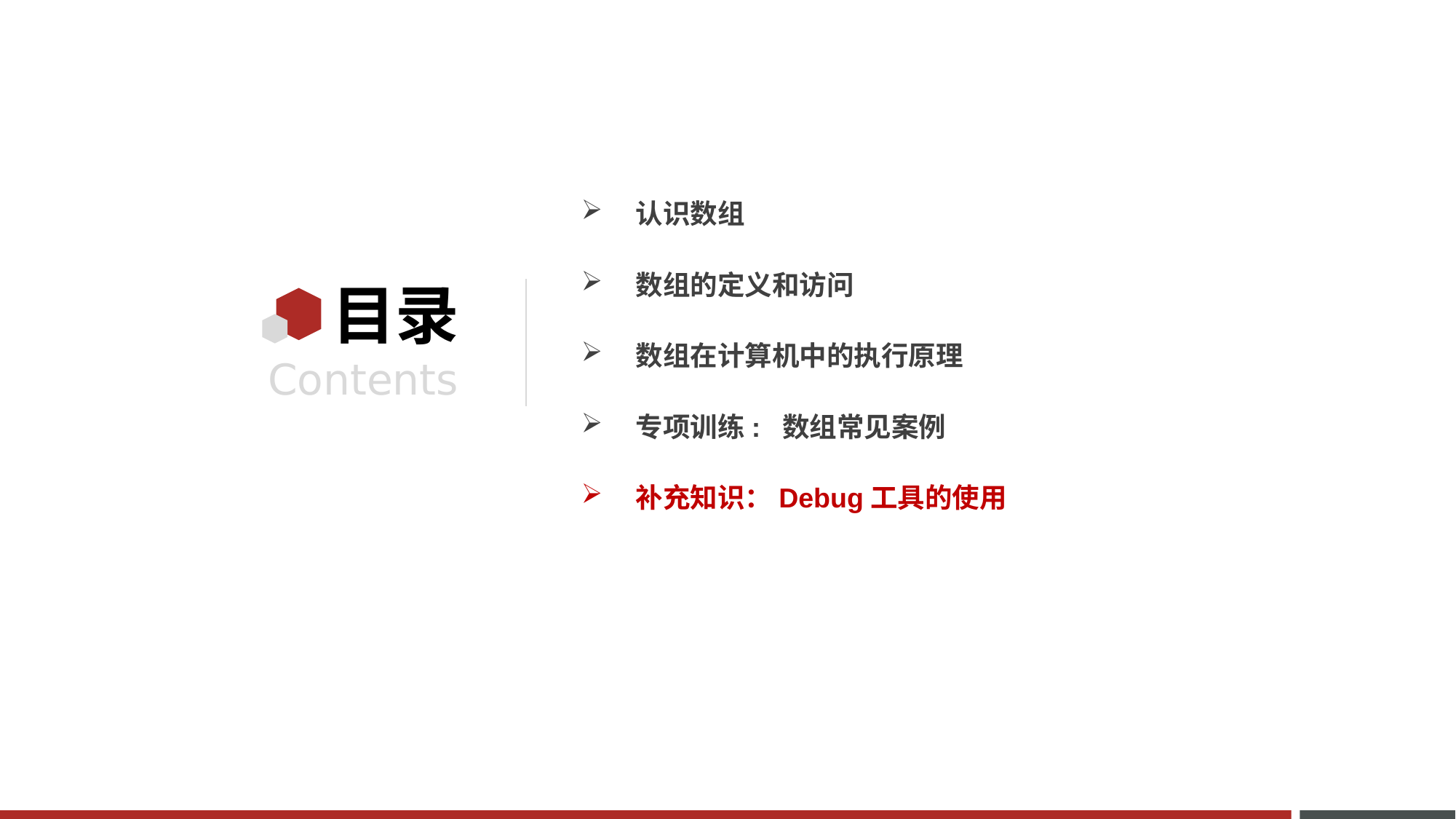

认识数组
数组的定义和访问
数组在计算机中的执行原理
专项训练:  数组常见案例
补充知识：Debug工具的使用